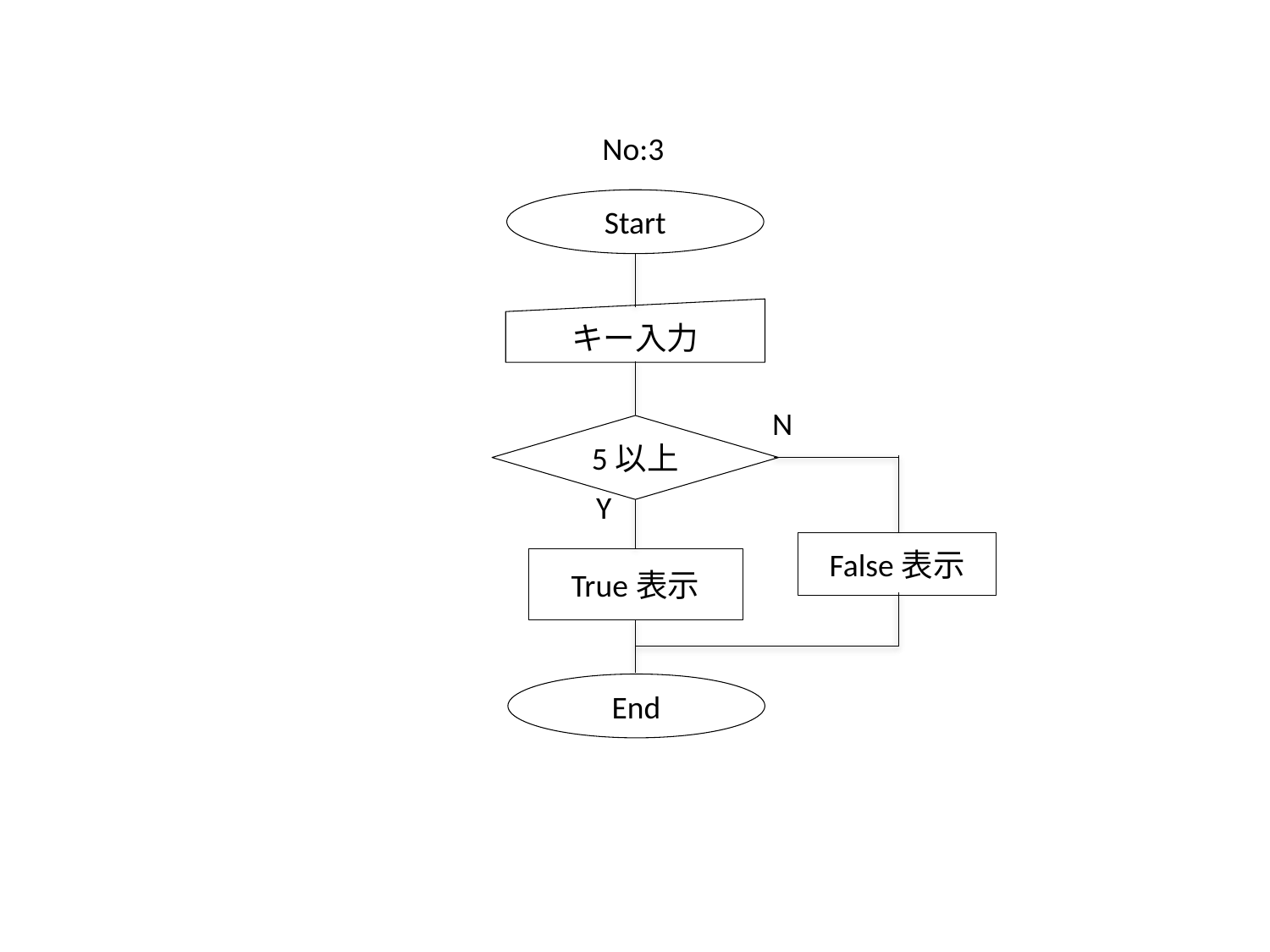

No:3
Start
キー入力
N
5以上
Y
False表示
True表示
End